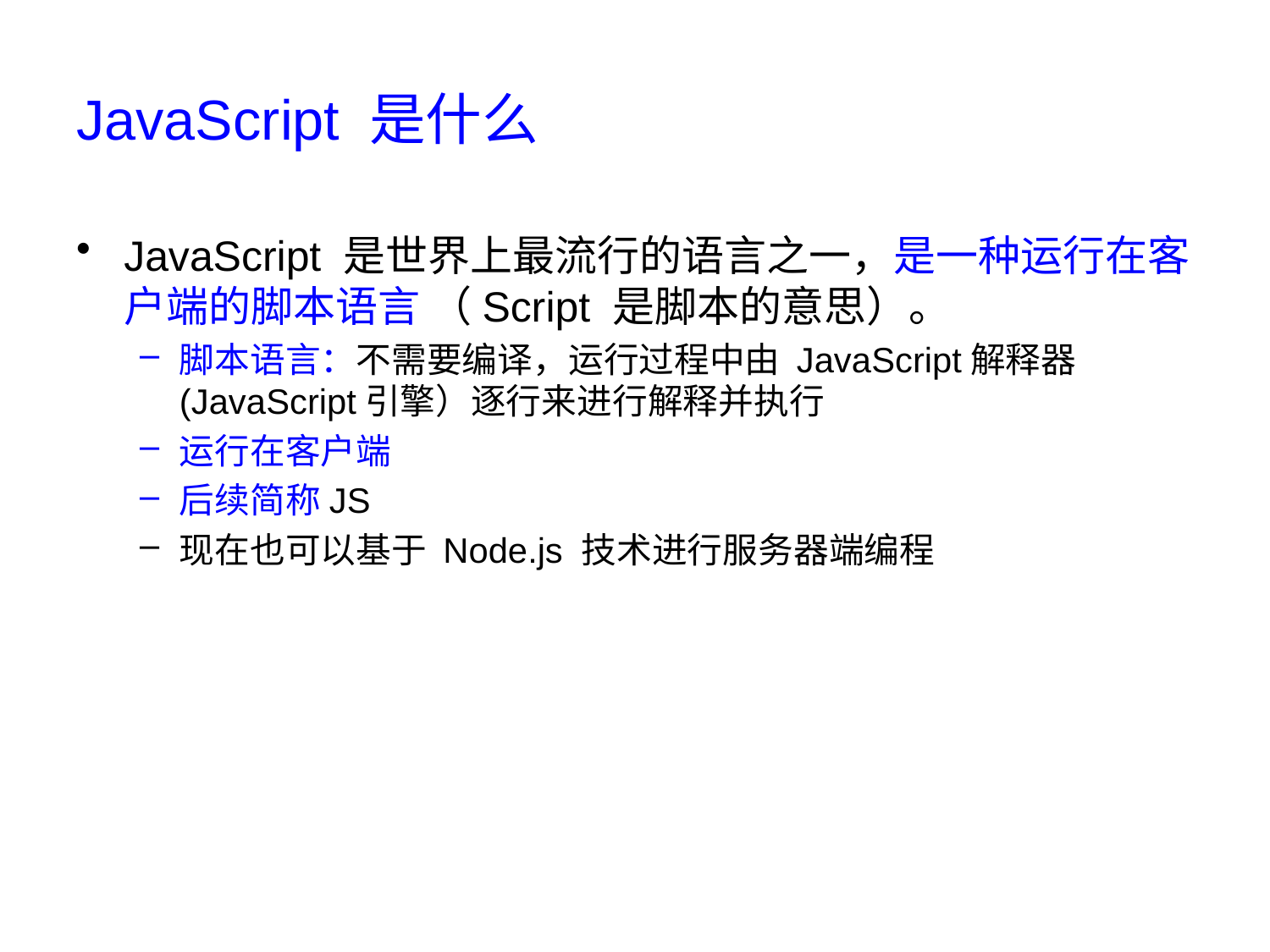

# JavaScript 是什么
JavaScript 是世界上最流行的语言之一，是一种运行在客户端的脚本语言 （Script 是脚本的意思）。
脚本语言：不需要编译，运行过程中由 JavaScript解释器(JavaScript引擎）逐行来进行解释并执行
运行在客户端
后续简称JS
现在也可以基于 Node.js 技术进行服务器端编程